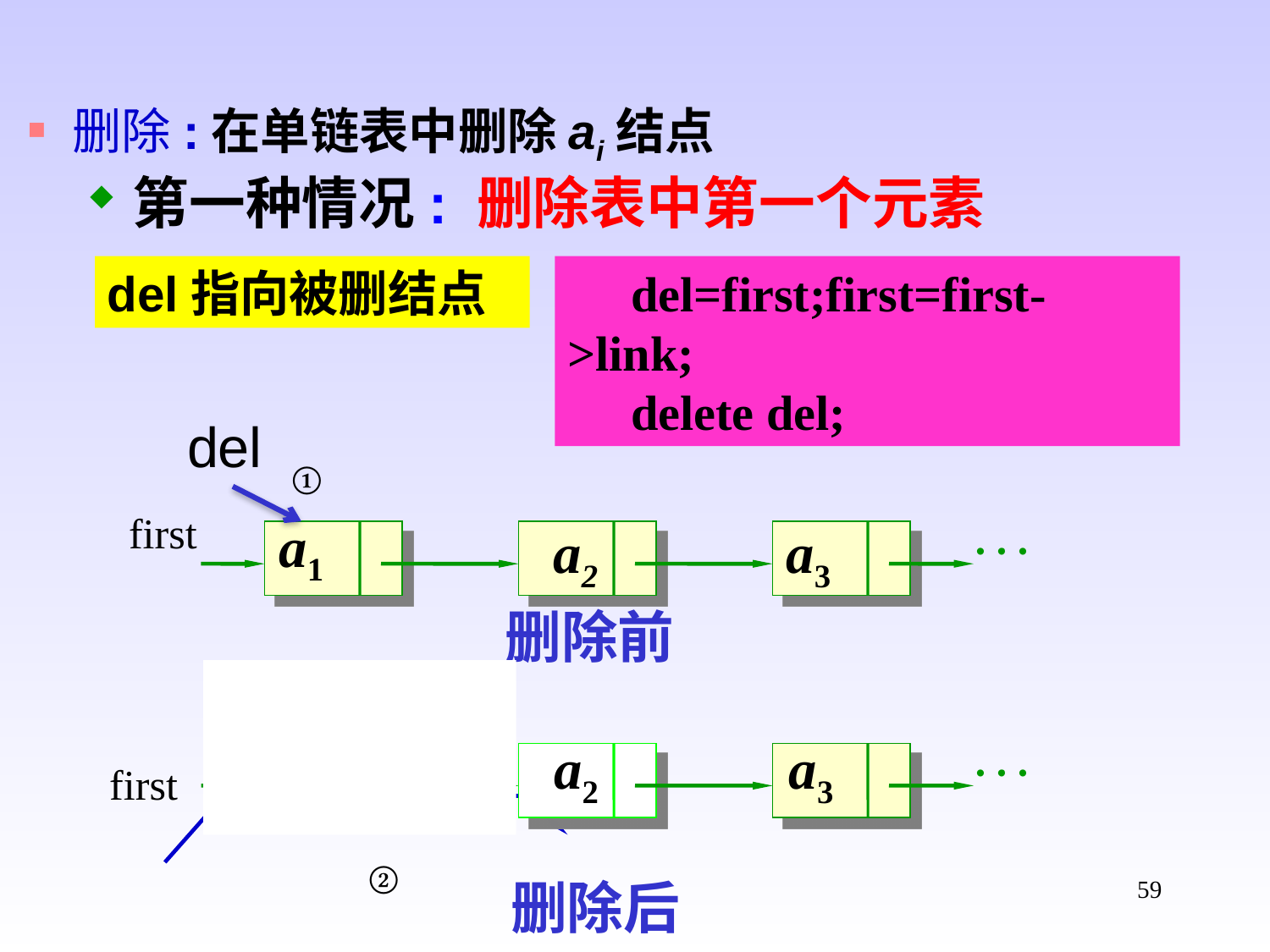

删除:在单链表中删除ai结点
第一种情况: 删除表中第一个元素

del指向被删结点
del=first;first=first->link;
delete del;
del
①
first
…
a1
a2
a3

删除前
del
…
a1
a2
a3

first

③

②
删除后
59